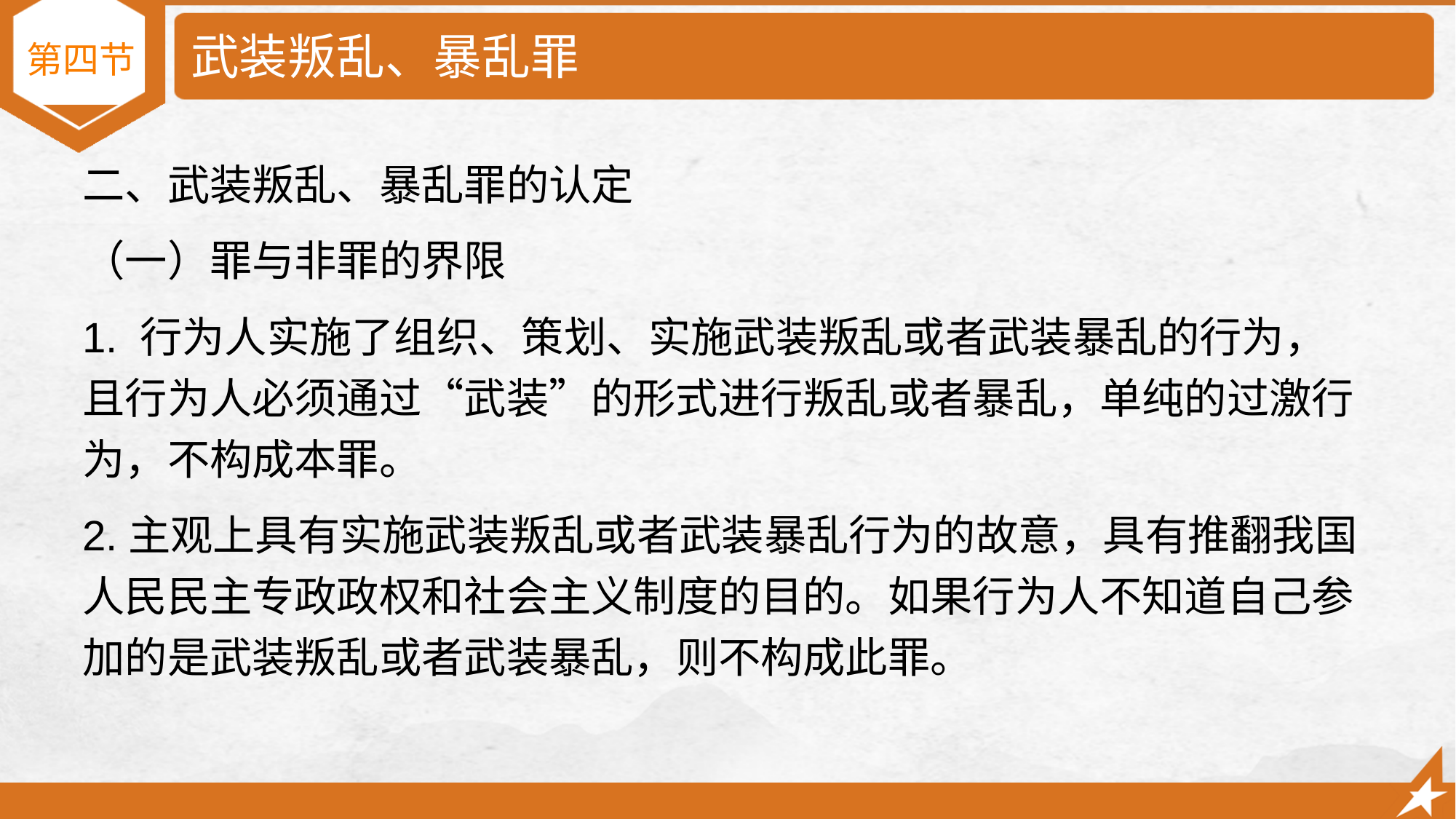

# 武装叛乱、暴乱罪
第四节
二、武装叛乱、暴乱罪的认定
（一）罪与非罪的界限
1. 行为人实施了组织、策划、实施武装叛乱或者武装暴乱的行为，且行为人必须通过“武装”的形式进行叛乱或者暴乱，单纯的过激行为，不构成本罪。
2.主观上具有实施武装叛乱或者武装暴乱行为的故意，具有推翻我国人民民主专政政权和社会主义制度的目的。如果行为人不知道自己参加的是武装叛乱或者武装暴乱，则不构成此罪。